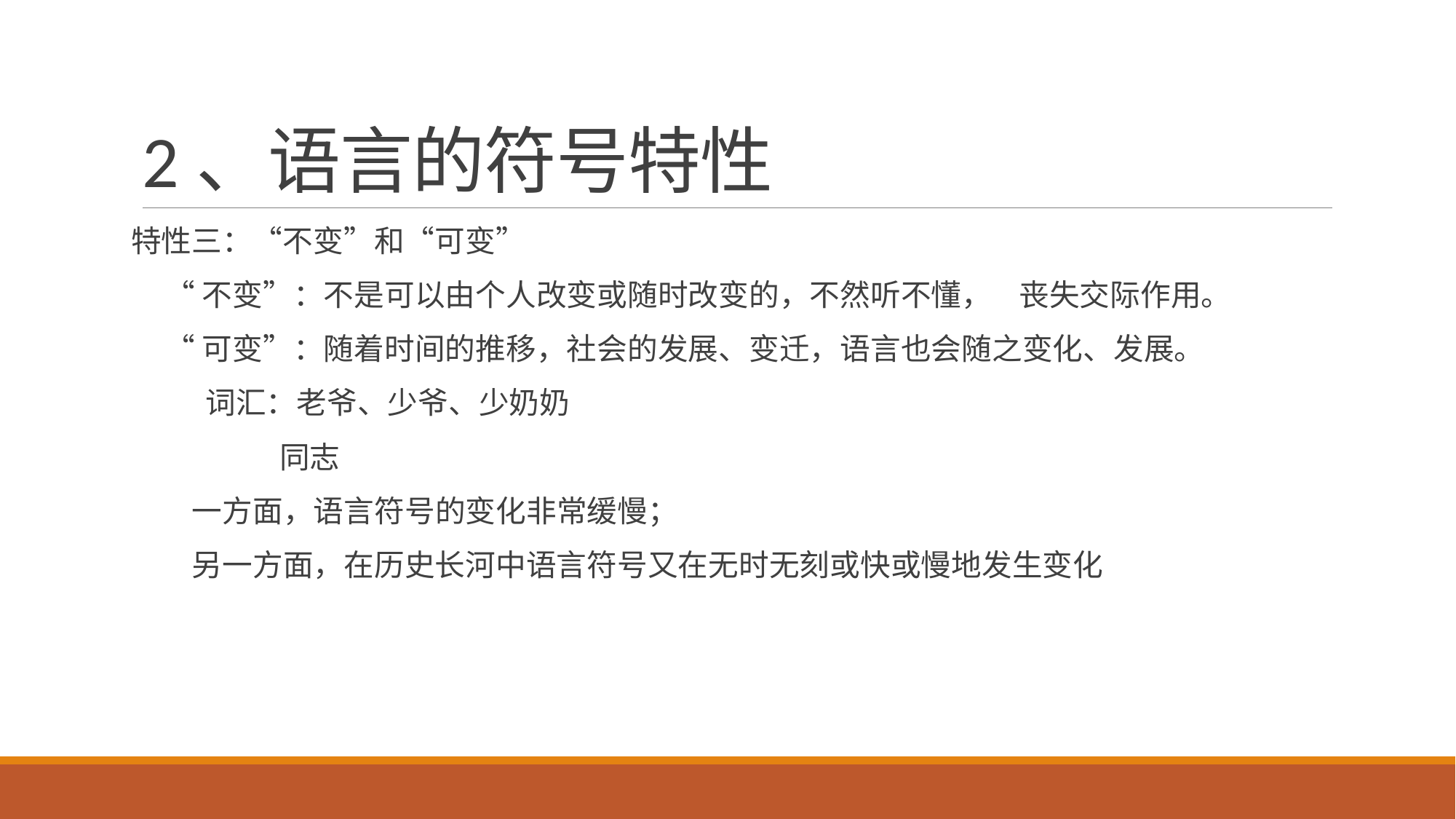

# 2、语言的符号特性
特性三：“不变”和“可变”
     “不变”：不是可以由个人改变或随时改变的，不然听不懂，    丧失交际作用。
     “可变”：随着时间的推移，社会的发展、变迁，语言也会随之变化、发展。
          词汇：老爷、少爷、少奶奶
                     同志
        一方面，语言符号的变化非常缓慢；
        另一方面，在历史长河中语言符号又在无时无刻或快或慢地发生变化